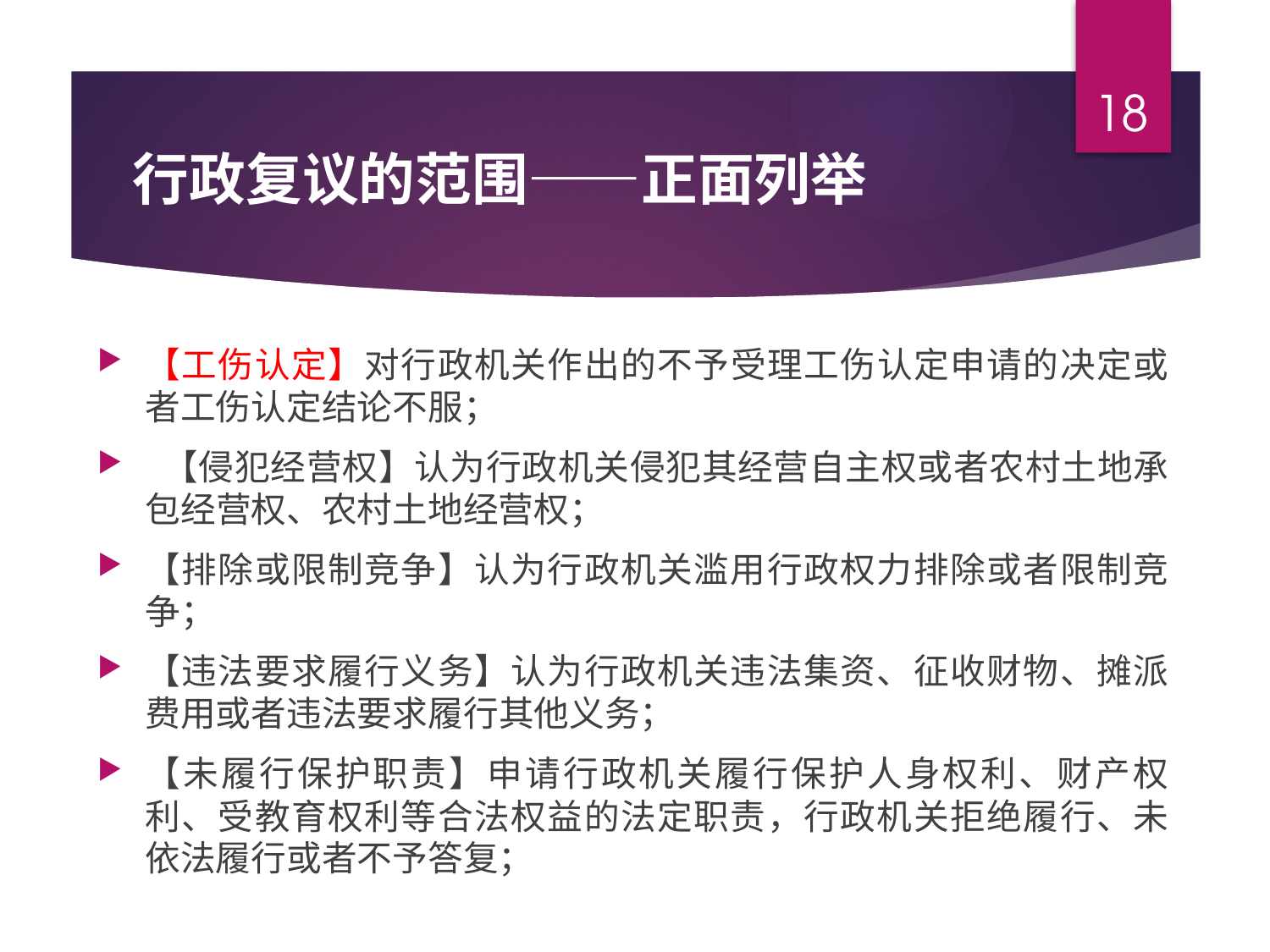

18
# 行政复议的范围——正面列举
【工伤认定】对行政机关作出的不予受理工伤认定申请的决定或者工伤认定结论不服；
 【侵犯经营权】认为行政机关侵犯其经营自主权或者农村土地承包经营权、农村土地经营权；
【排除或限制竞争】认为行政机关滥用行政权力排除或者限制竞争；
【违法要求履行义务】认为行政机关违法集资、征收财物、摊派费用或者违法要求履行其他义务；
【未履行保护职责】申请行政机关履行保护人身权利、财产权利、受教育权利等合法权益的法定职责，行政机关拒绝履行、未依法履行或者不予答复；